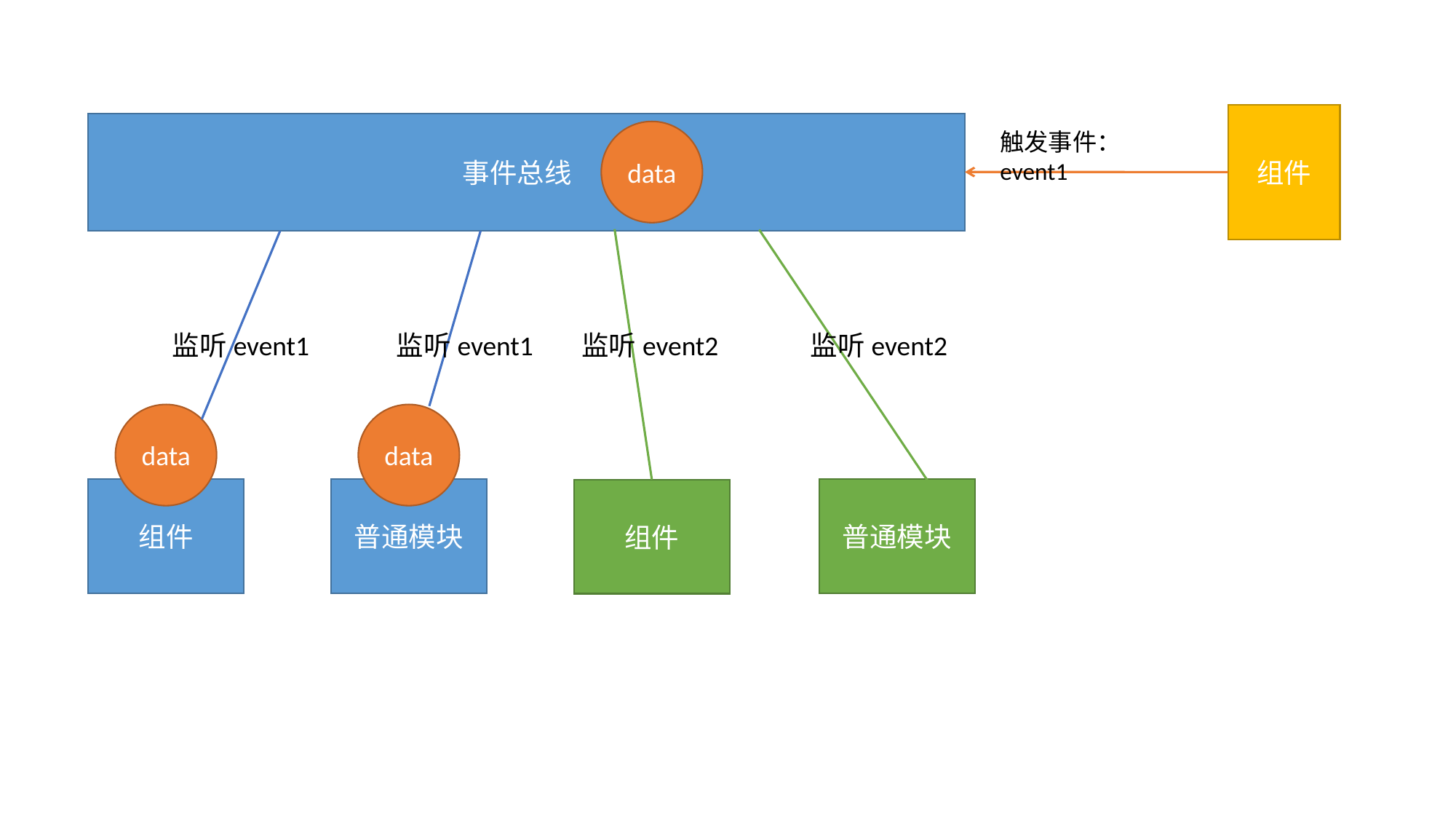

组件
事件总线
data
触发事件：event1
监听event1
监听event1
监听event2
监听event2
data
data
组件
普通模块
普通模块
组件